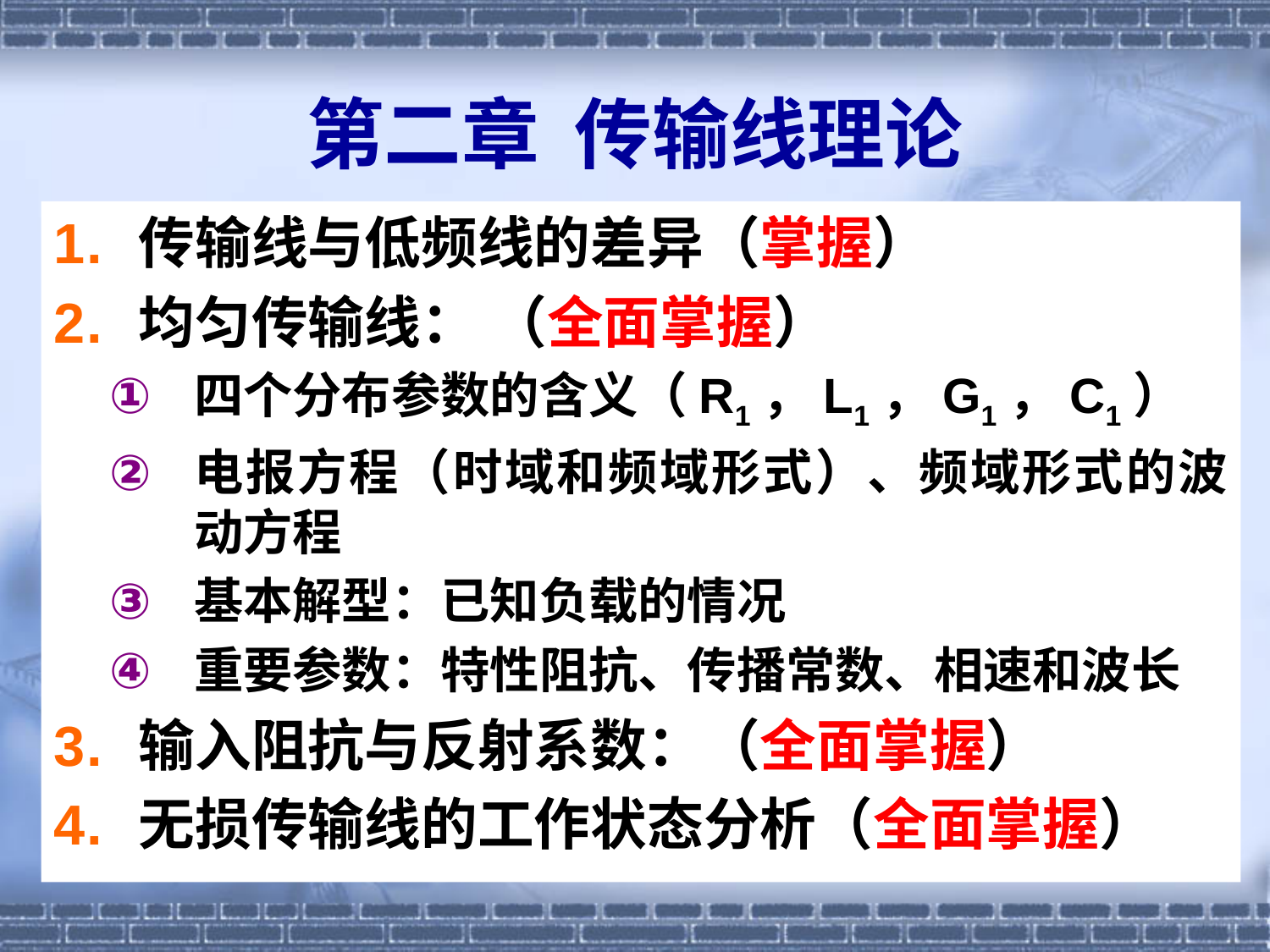

# 第二章  传输线理论
传输线与低频线的差异（掌握）
均匀传输线： （全面掌握）
四个分布参数的含义（R1，L1，G1，C1）
电报方程（时域和频域形式）、频域形式的波动方程
基本解型：已知负载的情况
重要参数：特性阻抗、传播常数、相速和波长
输入阻抗与反射系数：（全面掌握）
无损传输线的工作状态分析（全面掌握）